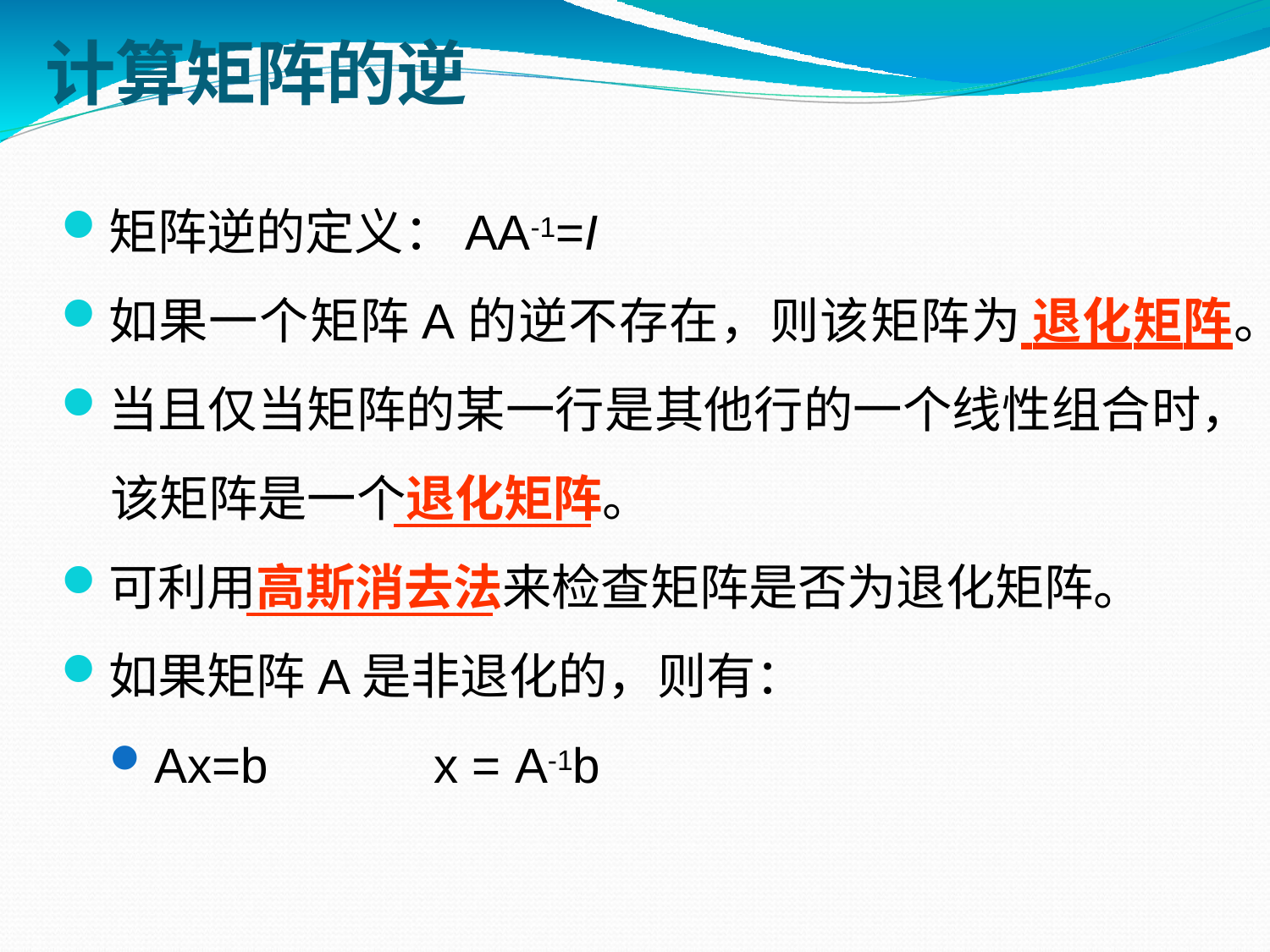

# 计算矩阵的逆
矩阵逆的定义：AA-1=I
如果一个矩阵A的逆不存在，则该矩阵为 退化矩阵。
当且仅当矩阵的某一行是其他行的一个线性组合时， 该矩阵是一个退化矩阵。
可利用高斯消去法来检查矩阵是否为退化矩阵。
如果矩阵A是非退化的，则有：
Ax=b	x = A-1b